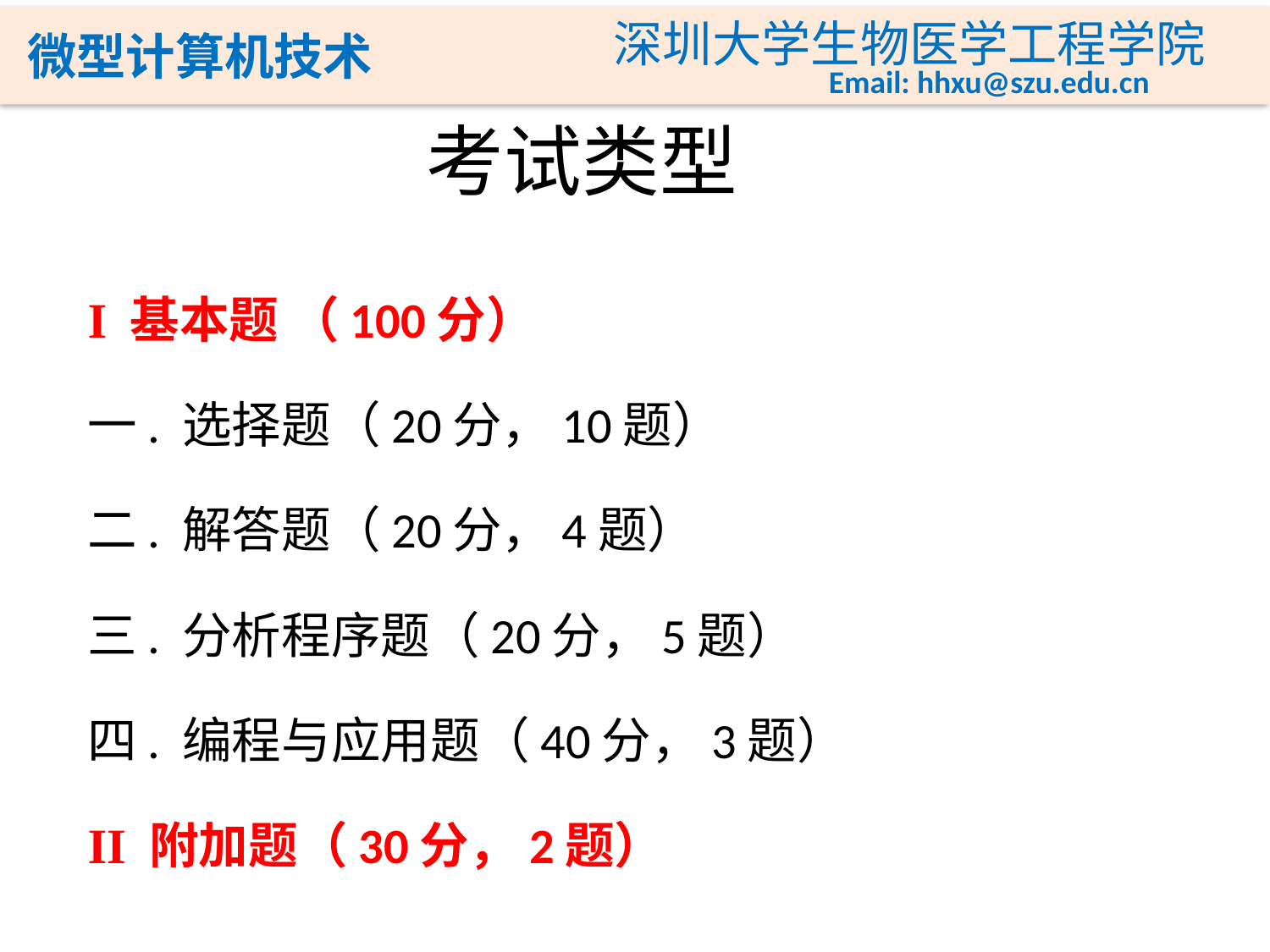

# 考试类型
I 基本题 （100分）
一. 选择题（20分，10题）
二. 解答题（20分，4题）
三. 分析程序题（20分，5题）
四. 编程与应用题（40分，3题）
II 附加题（30分，2题）